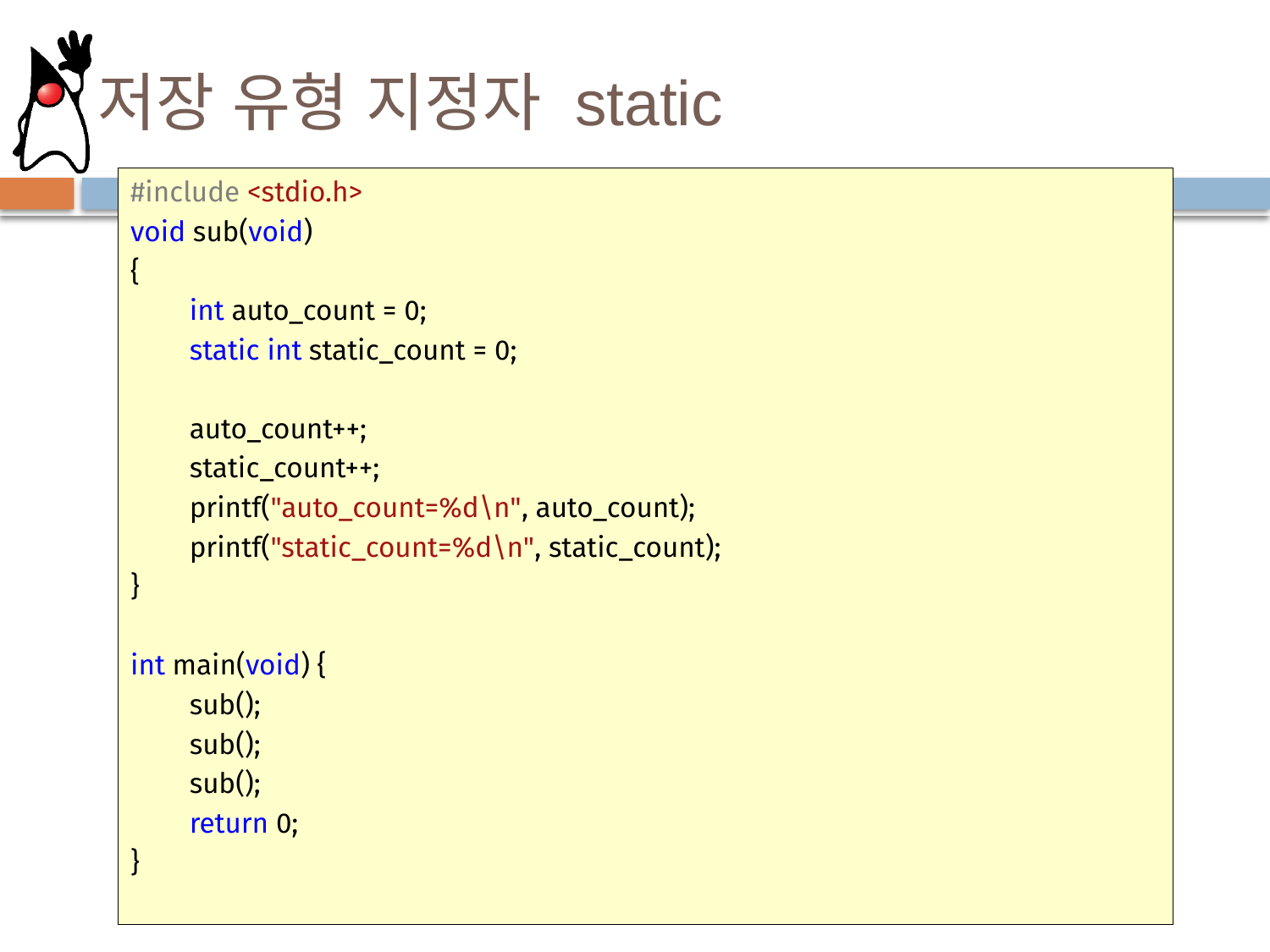

# 저장 유형 지정자 static
#include <stdio.h>
void sub(void)
{
        int auto_count = 0;
        static int static_count = 0;

        auto_count++;
        static_count++;
        printf("auto_count=%d\n", auto_count);
        printf("static_count=%d\n", static_count);
}

int main(void) {
        sub();
        sub();
        sub();
        return 0;
}